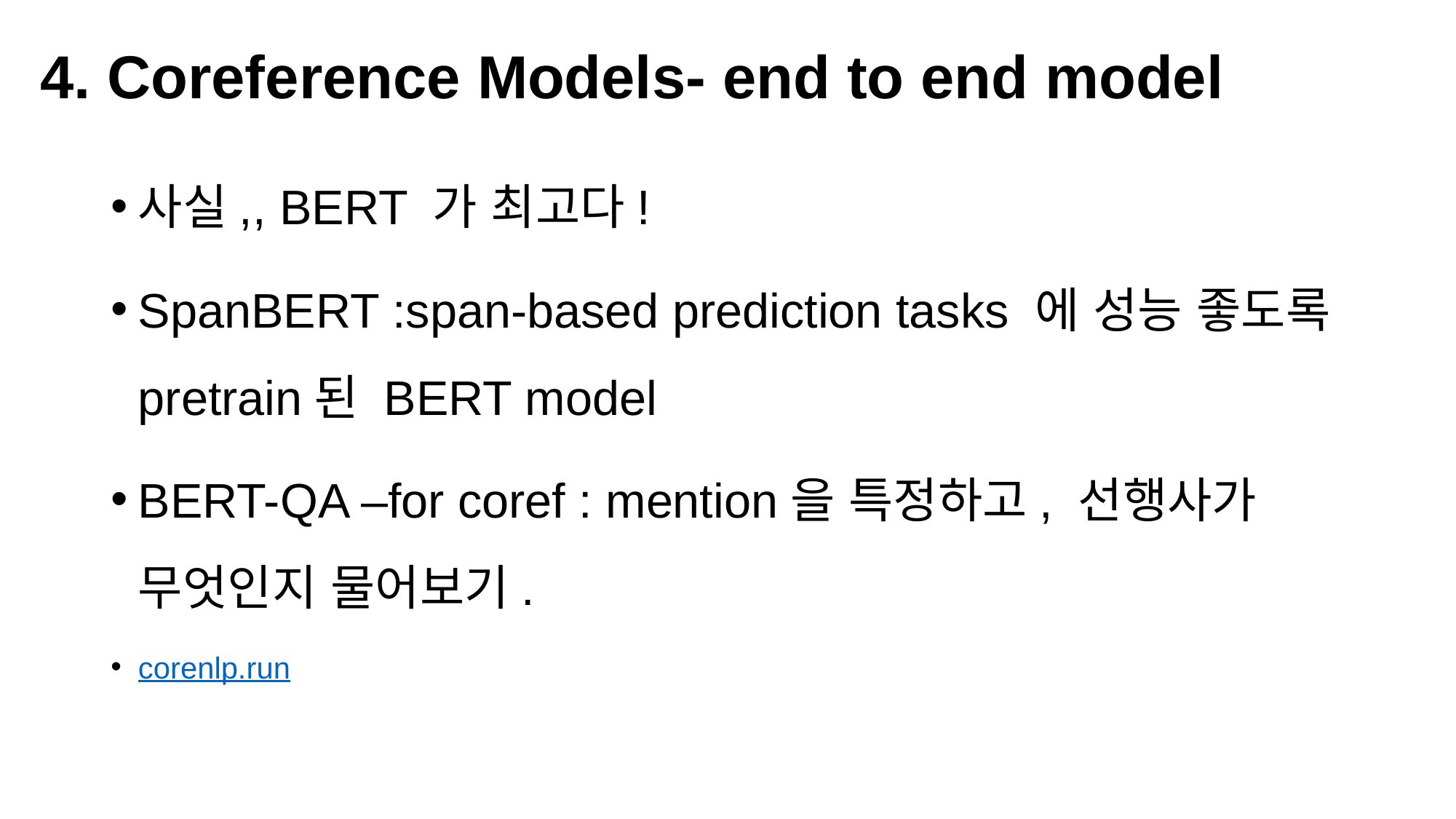

# 4. Coreference Models- end to end model

사실,, BERT 가 최고다!
SpanBERT :span-based prediction tasks 에 성능 좋도록 pretrain된 BERT model
BERT-QA –for coref : mention을 특정하고, 선행사가 무엇인지 물어보기.
corenlp.run